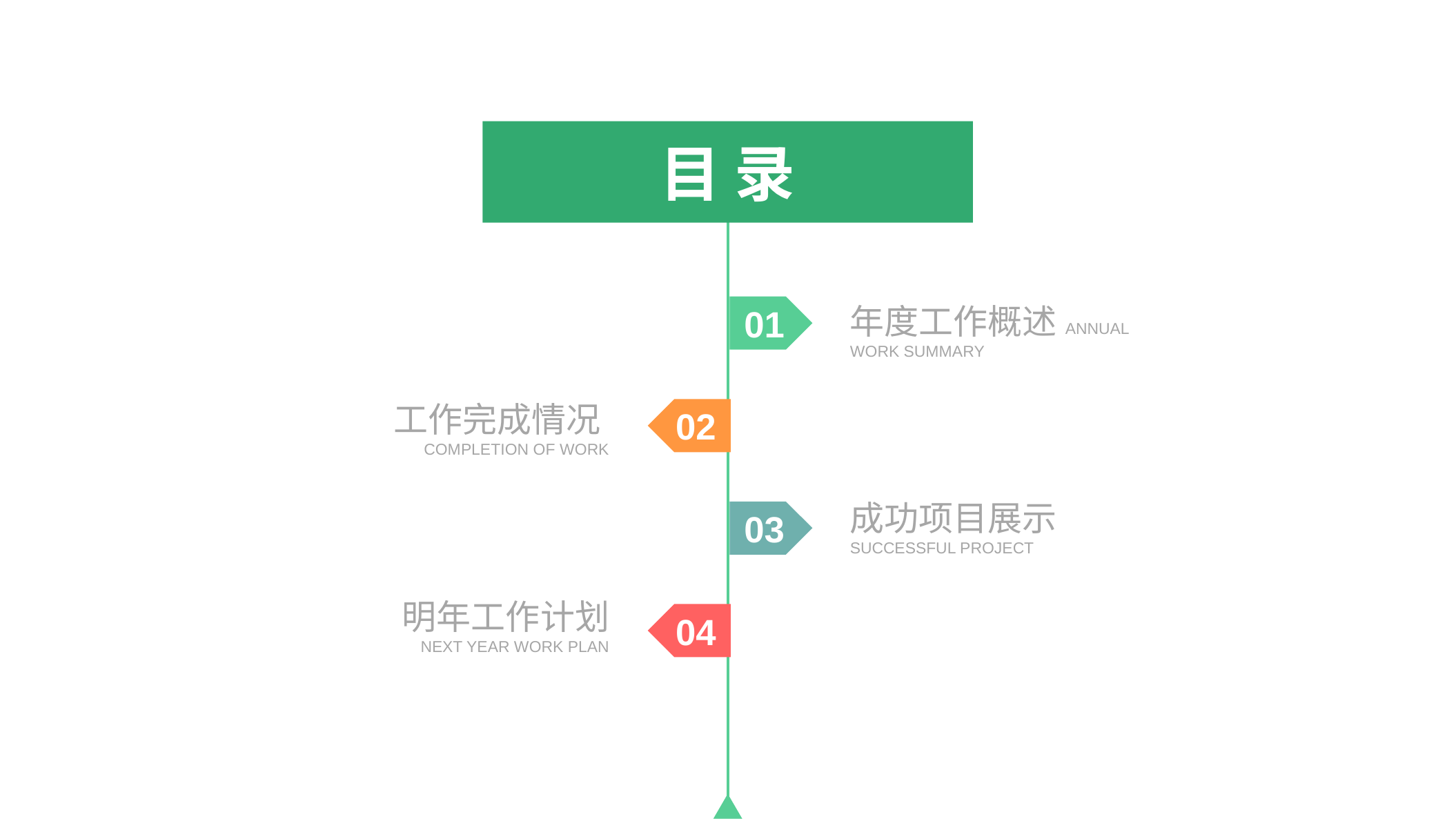

目 录
01
年度工作概述ANNUAL WORK SUMMARY
工作完成情况COMPLETION OF WORK
02
成功项目展示SUCCESSFUL PROJECT
03
明年工作计划
NEXT YEAR WORK PLAN
04